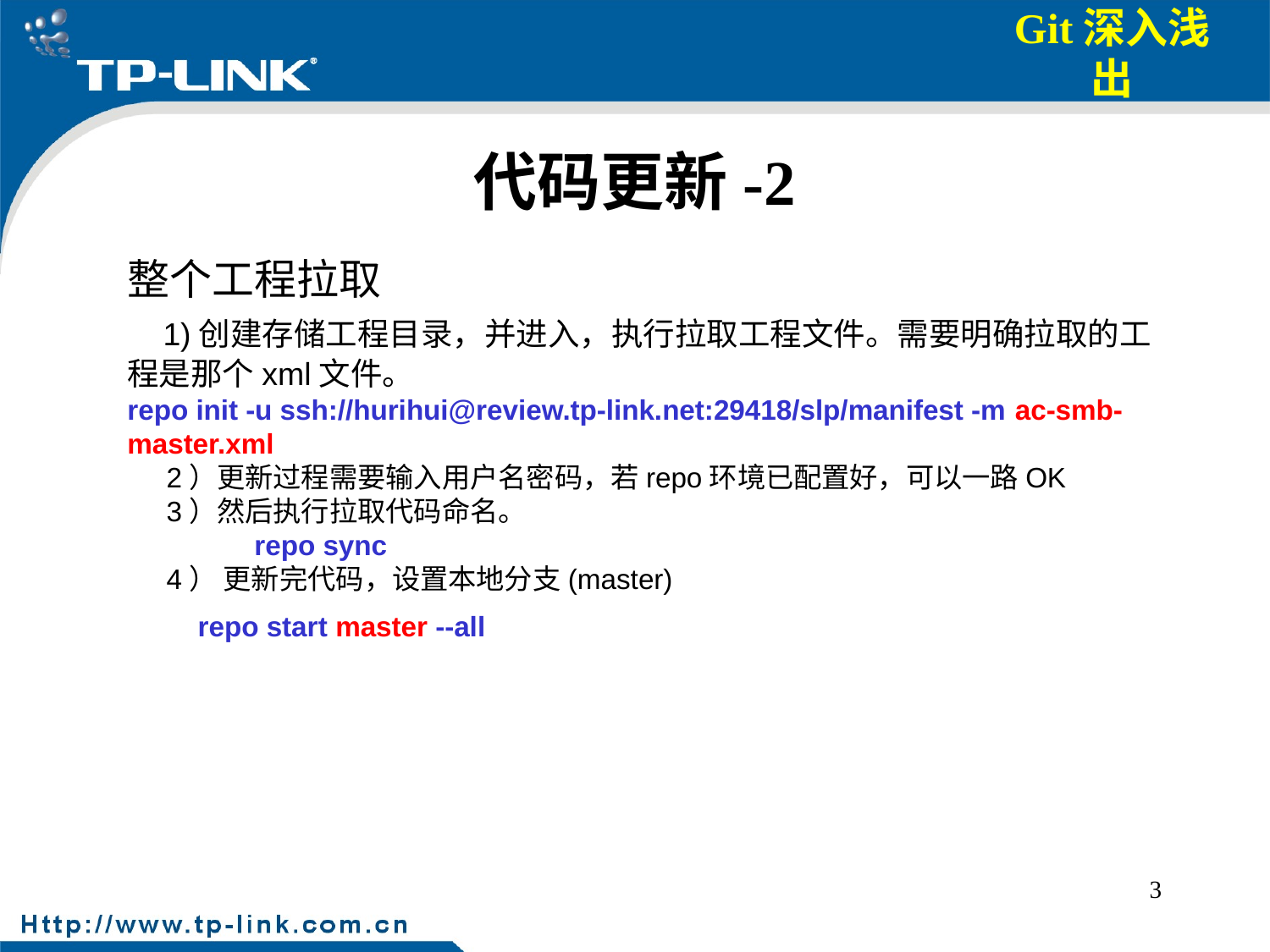

# 代码更新-2
整个工程拉取
   1)创建存储工程目录，并进入，执行拉取工程文件。需要明确拉取的工程是那个xml文件。
repo init -u ssh://hurihui@review.tp-link.net:29418/slp/manifest -m ac-smb-master.xml
     2）更新过程需要输入用户名密码，若repo环境已配置好，可以一路OK
     3）然后执行拉取代码命名。
	repo sync
     4） 更新完代码，设置本地分支(master)
         repo start master --all

3